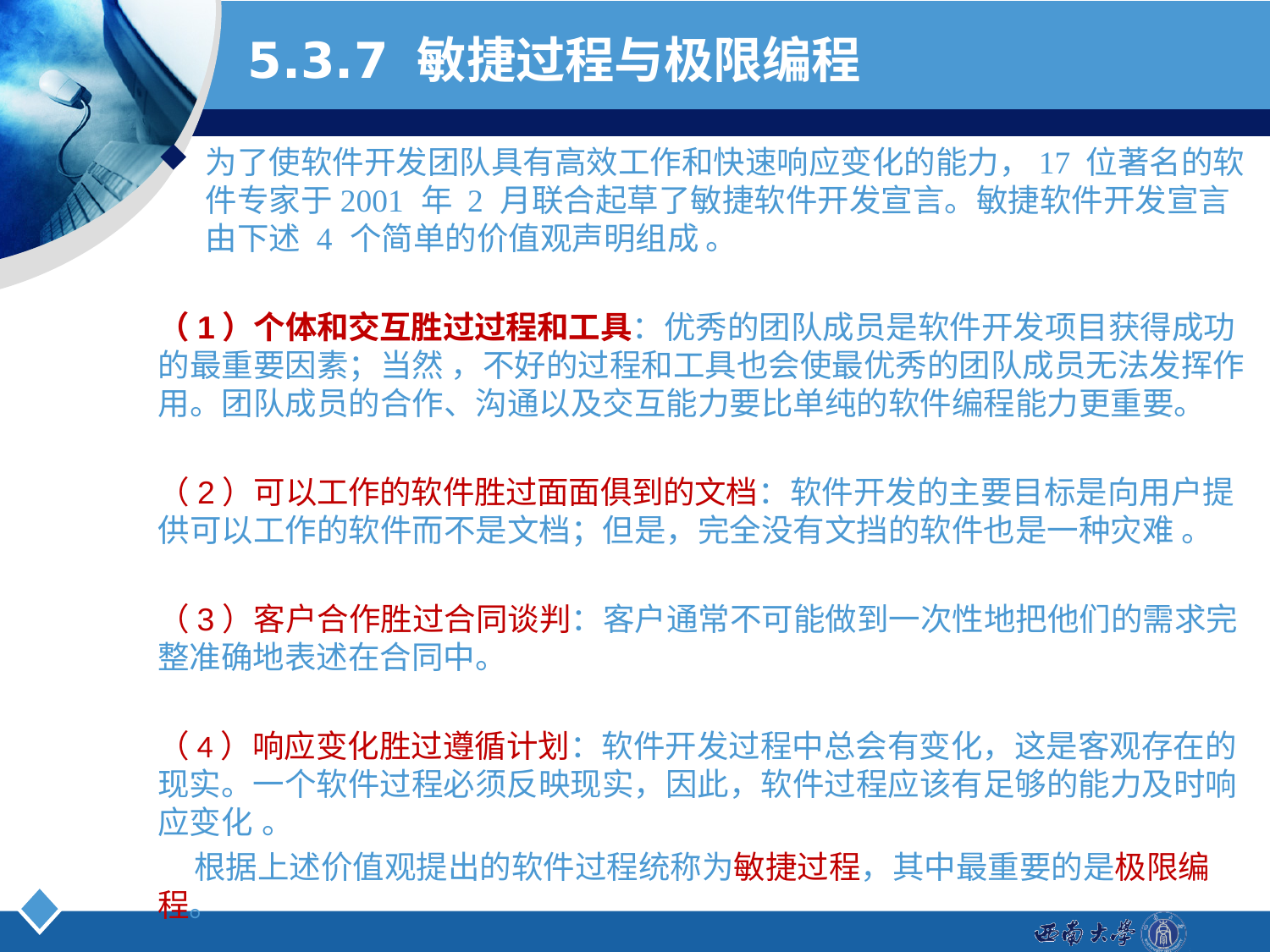

# 5.3.7 敏捷过程与极限编程
为了使软件开发团队具有高效工作和快速响应变化的能力，17 位著名的软件专家于2001 年 2 月联合起草了敏捷软件开发宣言。敏捷软件开发宣言由下述 4 个简单的价值观声明组成 。

（1）个体和交互胜过过程和工具：优秀的团队成员是软件开发项目获得成功的最重要因素；当然 ，不好的过程和工具也会使最优秀的团队成员无法发挥作用。团队成员的合作、沟通以及交互能力要比单纯的软件编程能力更重要。

（2）可以工作的软件胜过面面俱到的文档：软件开发的主要目标是向用户提供可以工作的软件而不是文档；但是，完全没有文挡的软件也是一种灾难 。

（3）客户合作胜过合同谈判：客户通常不可能做到一次性地把他们的需求完整准确地表述在合同中。

（4）响应变化胜过遵循计划：软件开发过程中总会有变化，这是客观存在的现实。一个软件过程必须反映现实，因此，软件过程应该有足够的能力及时响应变化 。
    根据上述价值观提出的软件过程统称为敏捷过程，其中最重要的是极限编程。